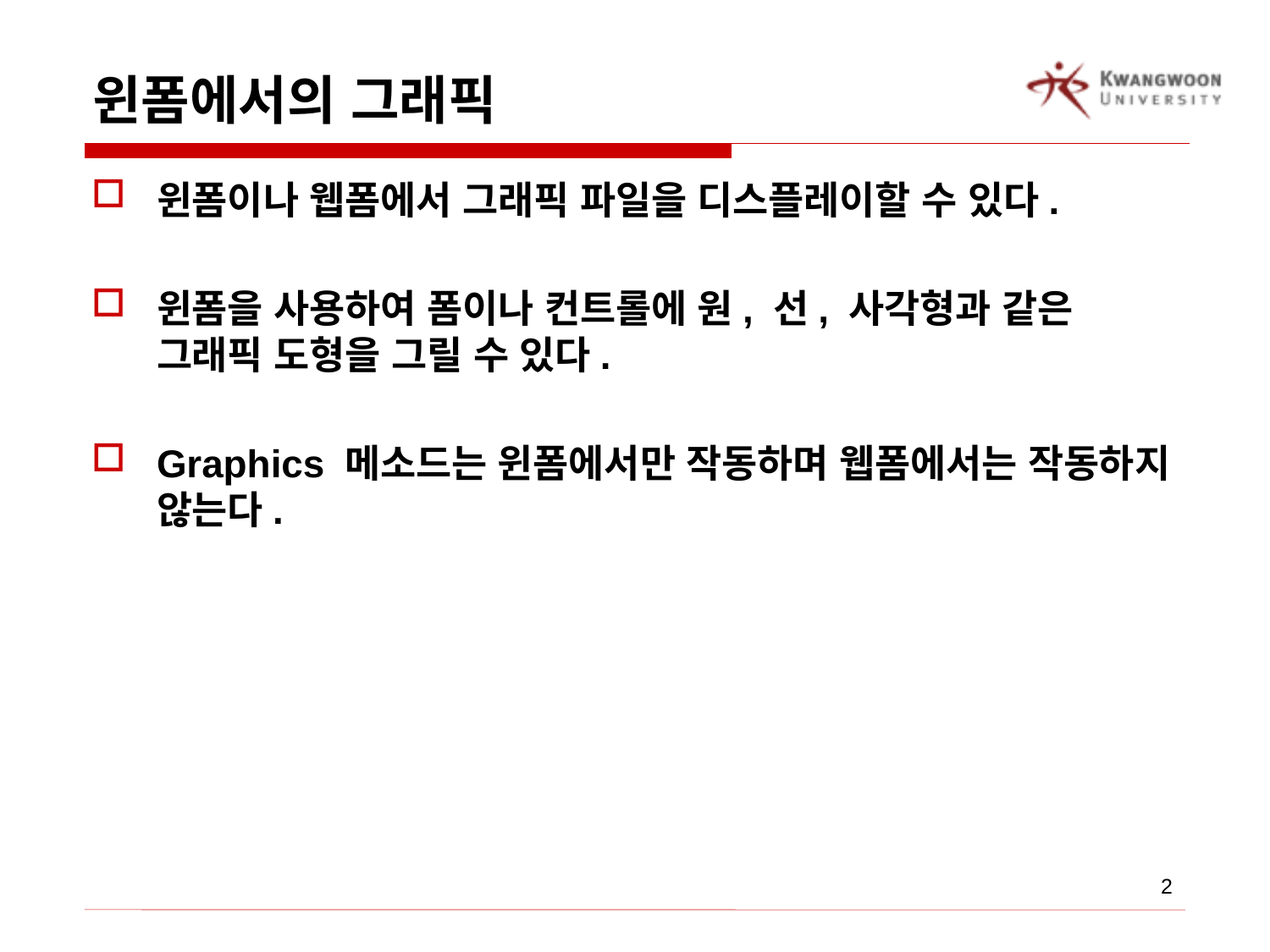

# 윈폼에서의 그래픽
윈폼이나 웹폼에서 그래픽 파일을 디스플레이할 수 있다.

윈폼을 사용하여 폼이나 컨트롤에 원, 선, 사각형과 같은 그래픽 도형을 그릴 수 있다.

Graphics 메소드는 윈폼에서만 작동하며 웹폼에서는 작동하지 않는다.
2